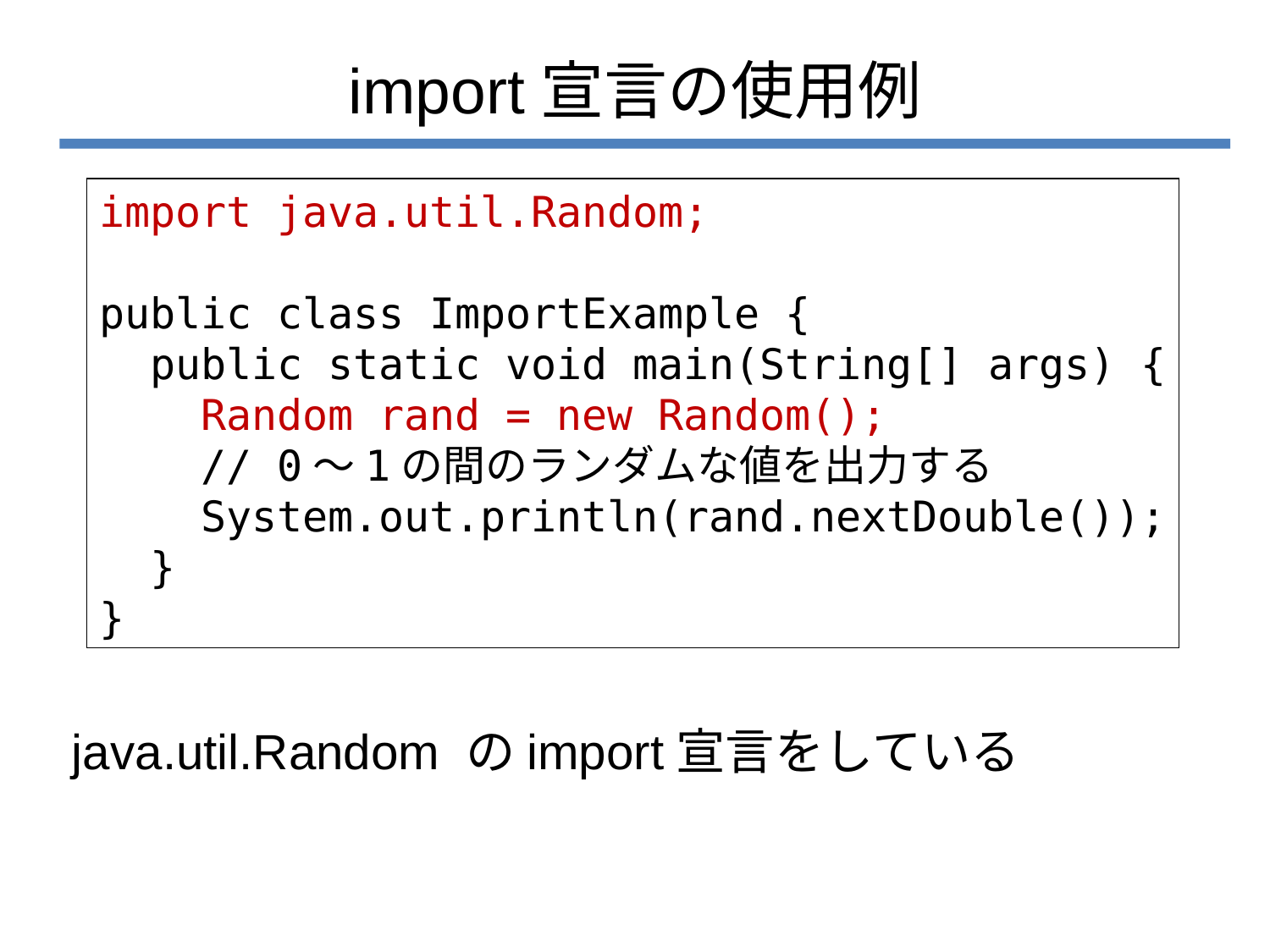

# import宣言の使用例
import java.util.Random;

public class ImportExample {
  public static void main(String[] args) {
    Random rand = new Random();
    // 0～1の間のランダムな値を出力する
    System.out.println(rand.nextDouble());
  }
}
java.util.Random のimport宣言をしている